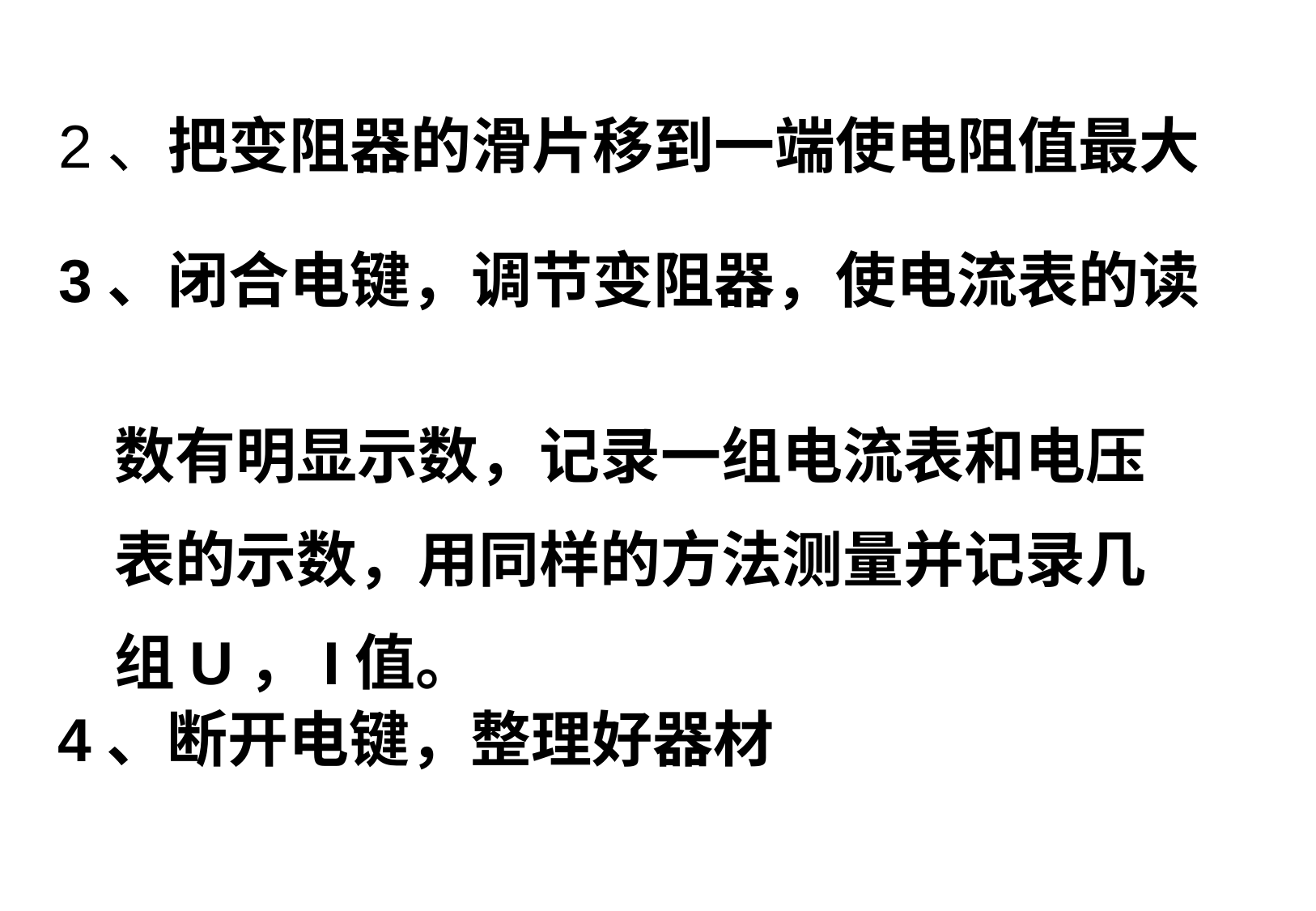

2、把变阻器的滑片移到一端使电阻值最大
3、闭合电键，调节变阻器，使电流表的读
   数有明显示数，记录一组电流表和电压
   表的示数，用同样的方法测量并记录几
   组U，I值。

4、断开电键，整理好器材